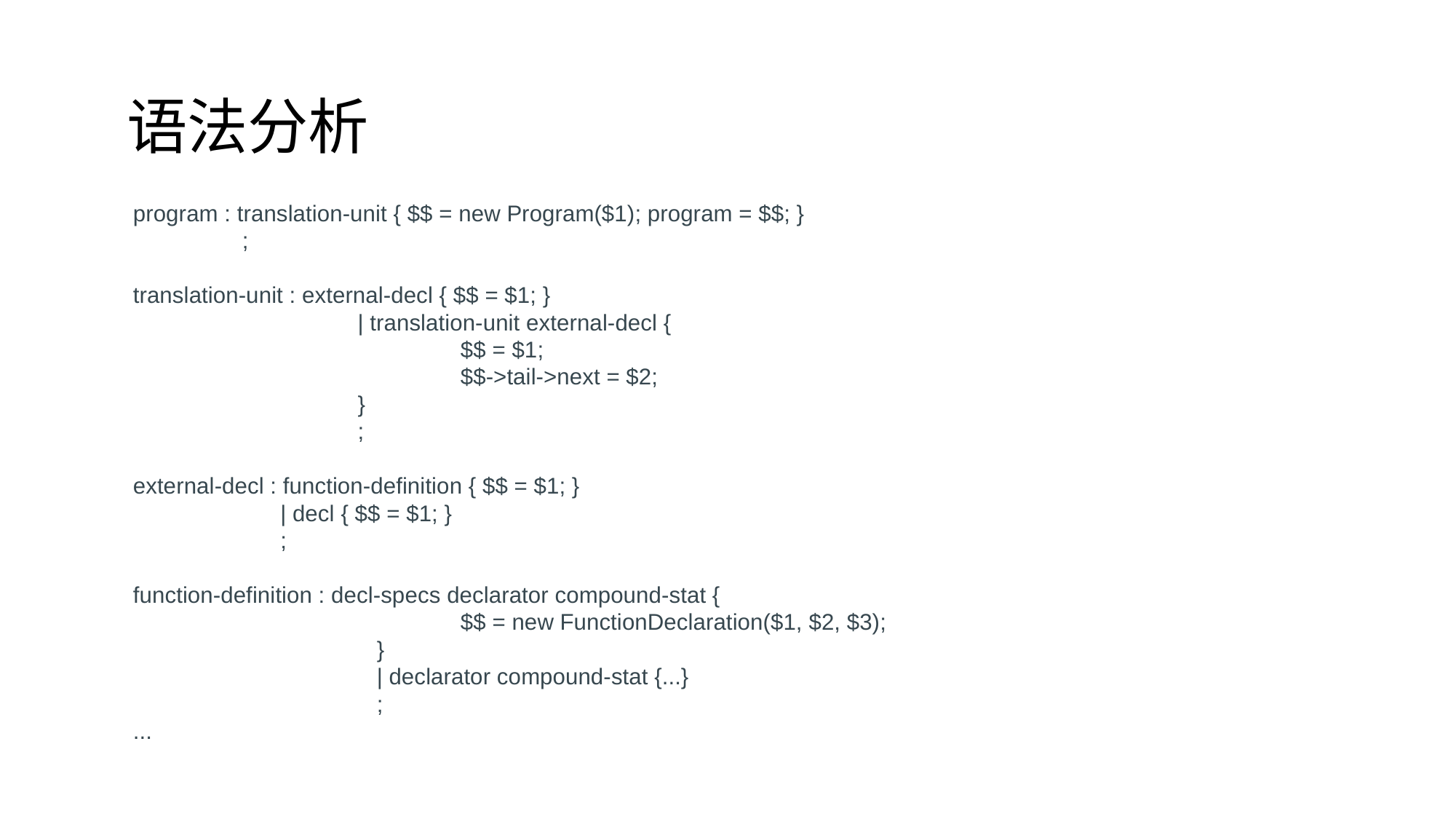

# 语法分析
program : translation-unit { $$ = new Program($1); program = $$; }
	;

translation-unit : external-decl { $$ = $1; }
		 | translation-unit external-decl {
			$$ = $1;
			$$->tail->next = $2;
		 }
		 ;

external-decl : function-definition { $$ = $1; }
	      | decl { $$ = $1; }
	      ;

function-definition : decl-specs declarator compound-stat {
			$$ = new FunctionDeclaration($1, $2, $3);
		    }
		    | declarator compound-stat {...}
		    ;
...